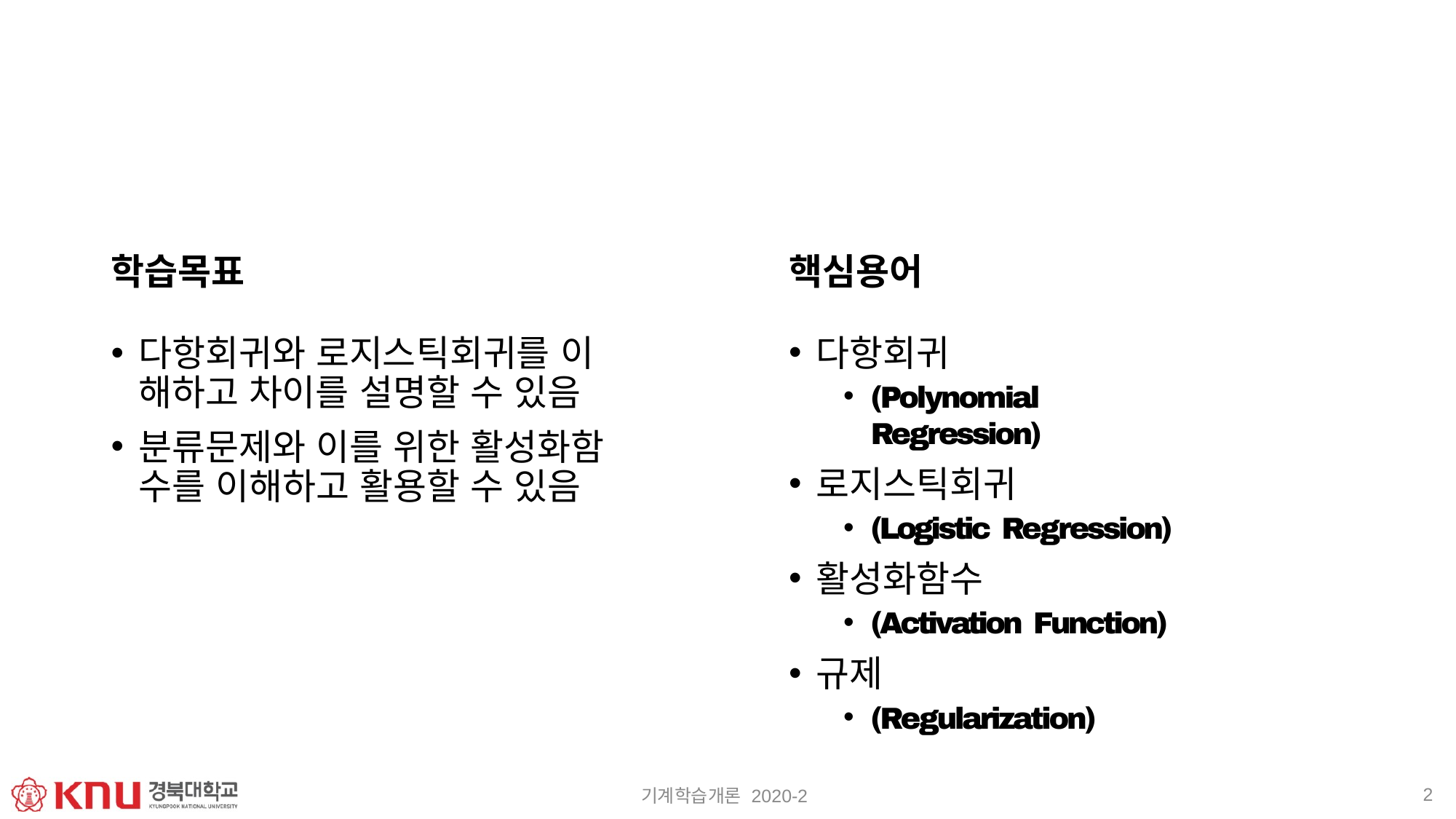

# 학습목표
핵심용어
다항회귀
(Polynomial Regression)
로지스틱회귀
(Logistic Regression)
활성화함수
(Activation Function)
규제
(Regularization)
다항회귀와 로지스틱회귀를 이  해하고 차이를 설명할 수 있음
분류문제와 이를 위한 활성화함  수를 이해하고 활용할 수 있음
2
기계학습개론 2020-2